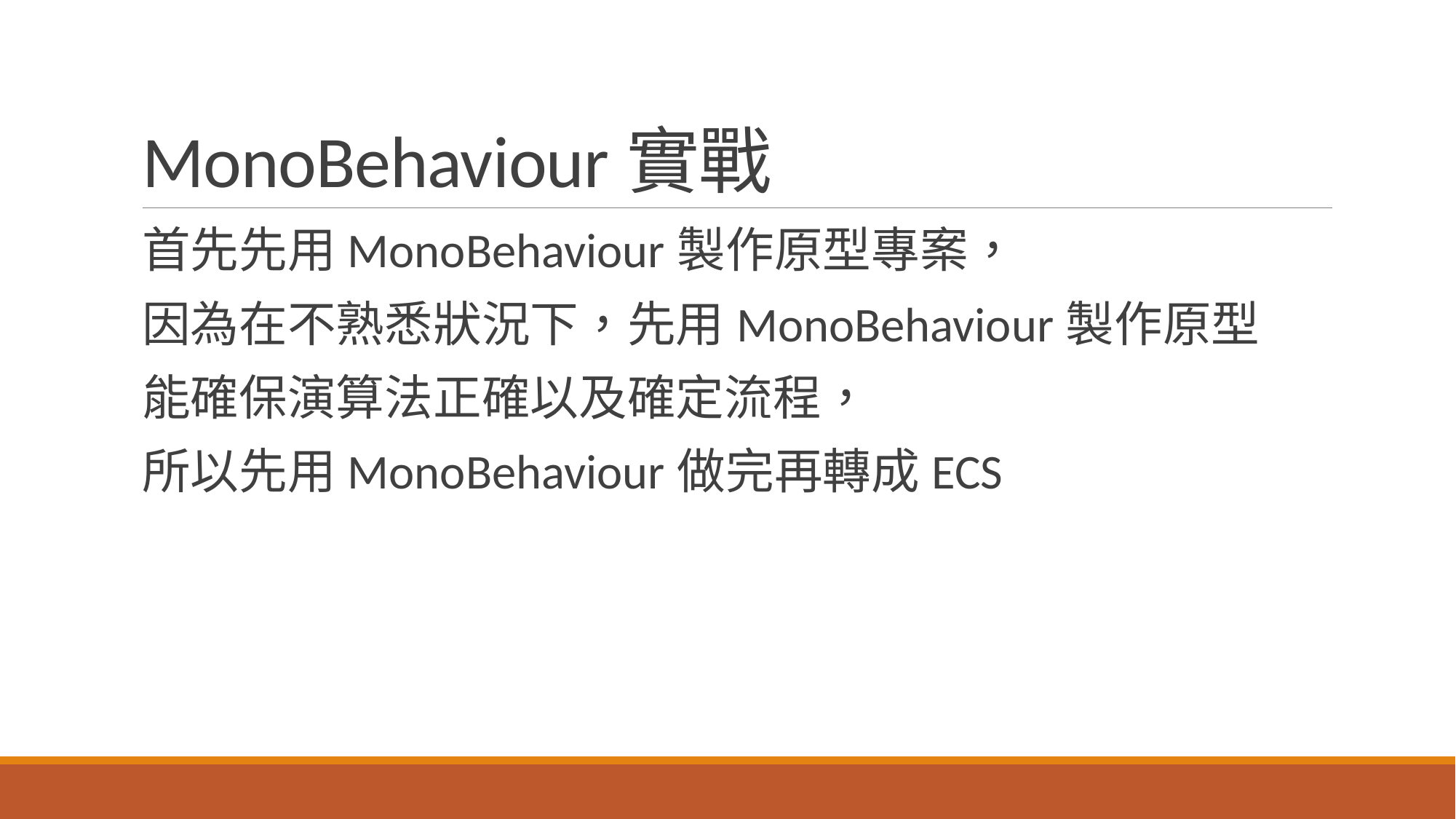

# MonoBehaviour實戰
首先先用MonoBehaviour製作原型專案，
因為在不熟悉狀況下，先用MonoBehaviour製作原型
能確保演算法正確以及確定流程，
所以先用MonoBehaviour做完再轉成ECS